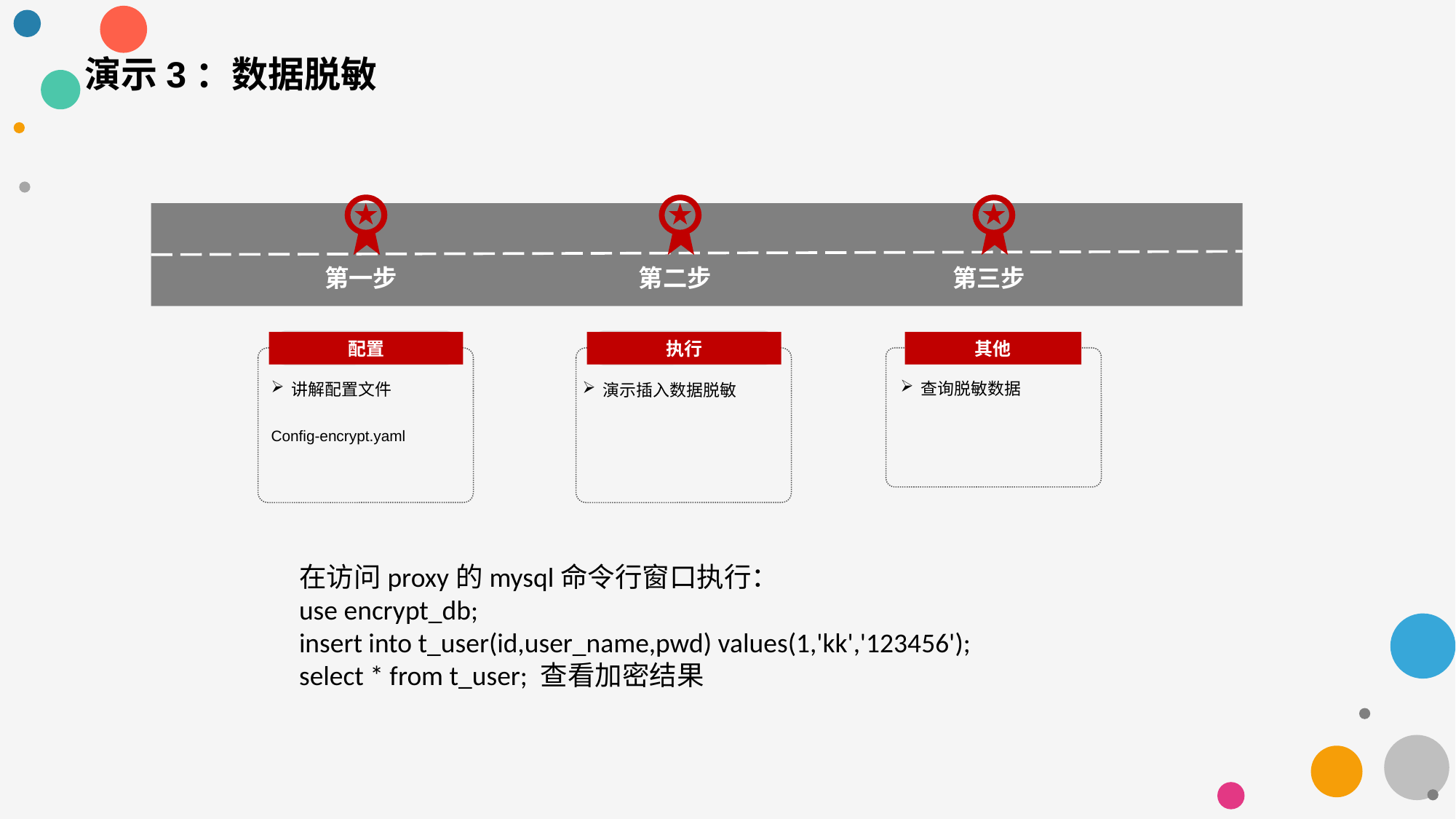

演示3：数据脱敏

第一步
第二步
第三步
配置

执行

其他

查询脱敏数据
讲解配置文件

Config-encrypt.yaml
演示插入数据脱敏
在访问proxy的mysql命令行窗口执行：
use encrypt_db;
insert into t_user(id,user_name,pwd) values(1,'kk','123456');
select * from t_user; 查看加密结果